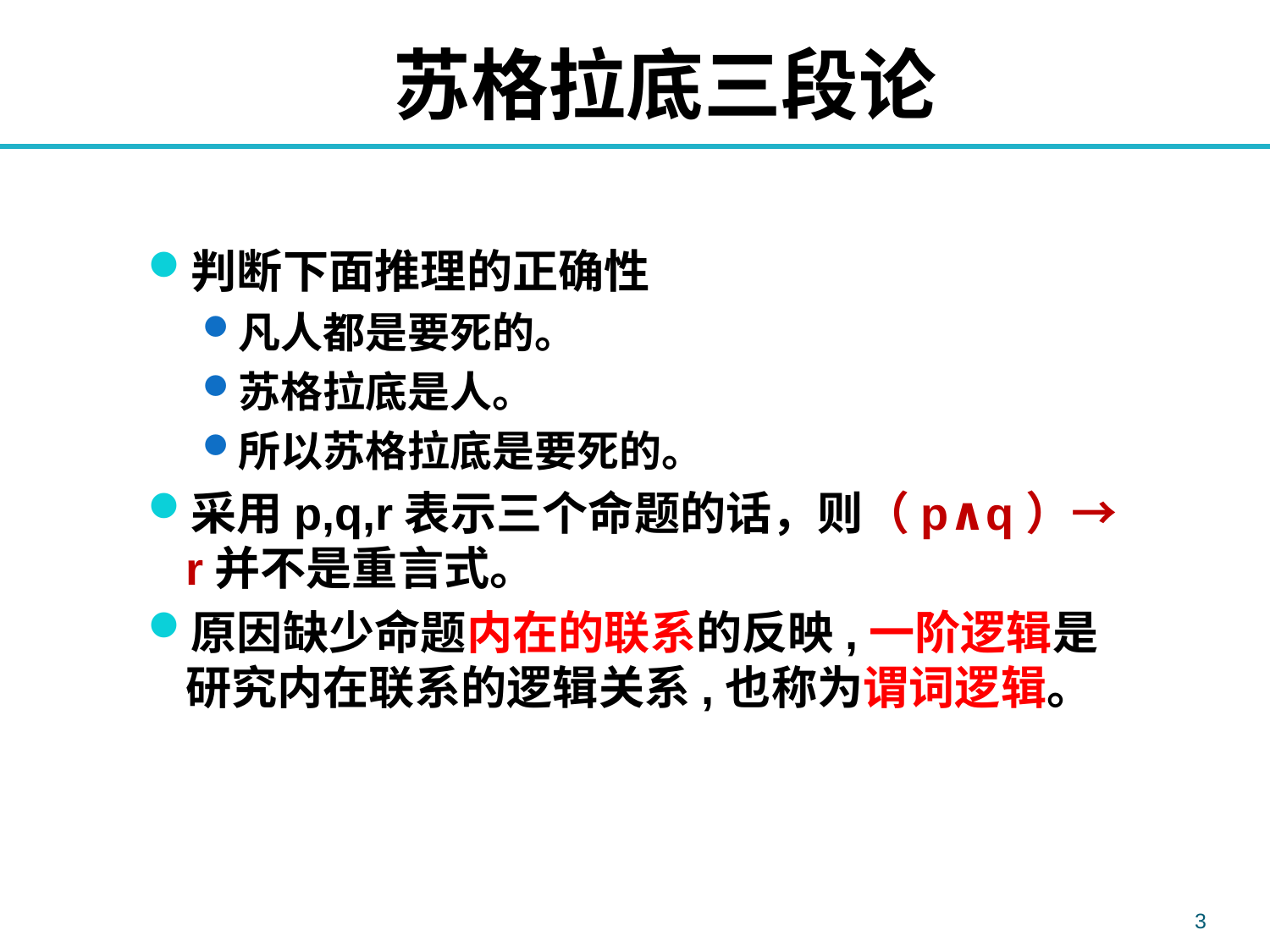

# 苏格拉底三段论
判断下面推理的正确性
凡人都是要死的。
苏格拉底是人。
所以苏格拉底是要死的。
采用p,q,r表示三个命题的话，则（p∧q）→r并不是重言式。
原因缺少命题内在的联系的反映,一阶逻辑是研究内在联系的逻辑关系,也称为谓词逻辑。

3